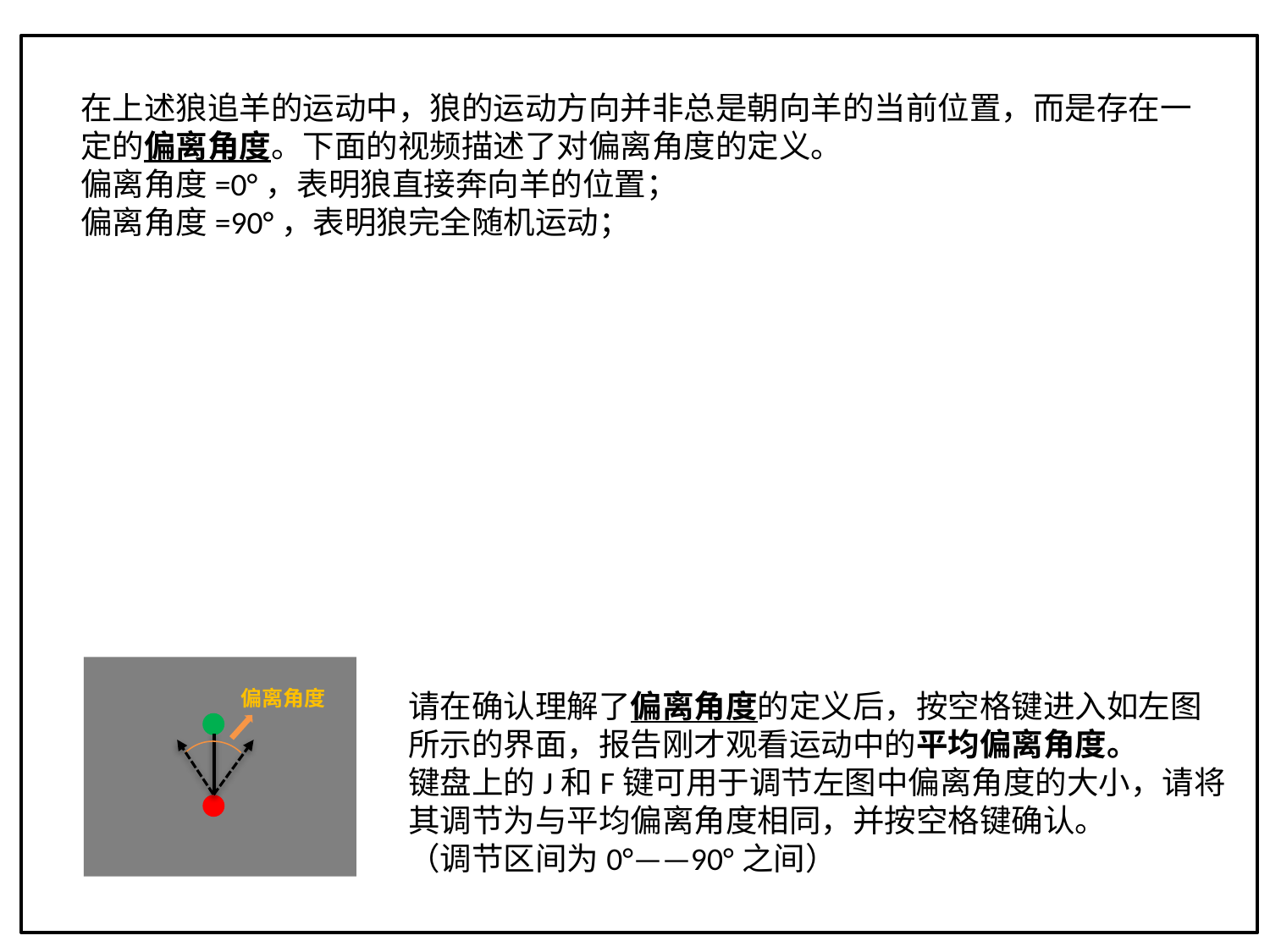

在上述狼追羊的运动中，狼的运动方向并非总是朝向羊的当前位置，而是存在一定的偏离角度。下面的视频描述了对偏离角度的定义。
偏离角度=0°，表明狼直接奔向羊的位置；
偏离角度=90°，表明狼完全随机运动；

偏离角度

请在确认理解了偏离角度的定义后，按空格键进入如左图所示的界面，报告刚才观看运动中的平均偏离角度。
键盘上的J和F键可用于调节左图中偏离角度的大小，请将其调节为与平均偏离角度相同，并按空格键确认。
（调节区间为0°——90°之间）